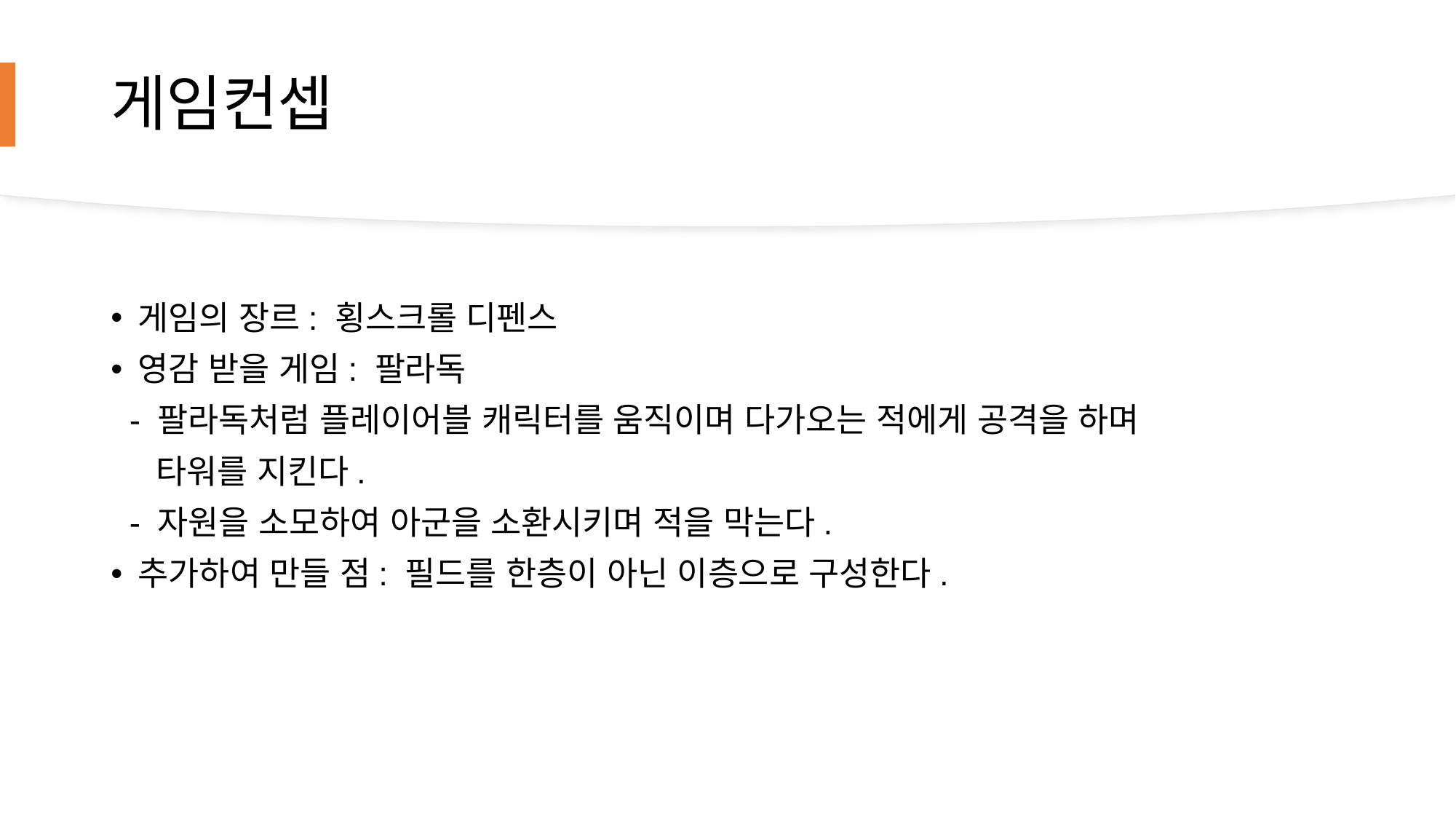

# 게임컨셉

게임의 장르: 횡스크롤 디펜스
영감 받을 게임: 팔라독
  - 팔라독처럼 플레이어블 캐릭터를 움직이며 다가오는 적에게 공격을 하며
    타워를 지킨다.
  - 자원을 소모하여 아군을 소환시키며 적을 막는다.
추가하여 만들 점: 필드를 한층이 아닌 이층으로 구성한다.